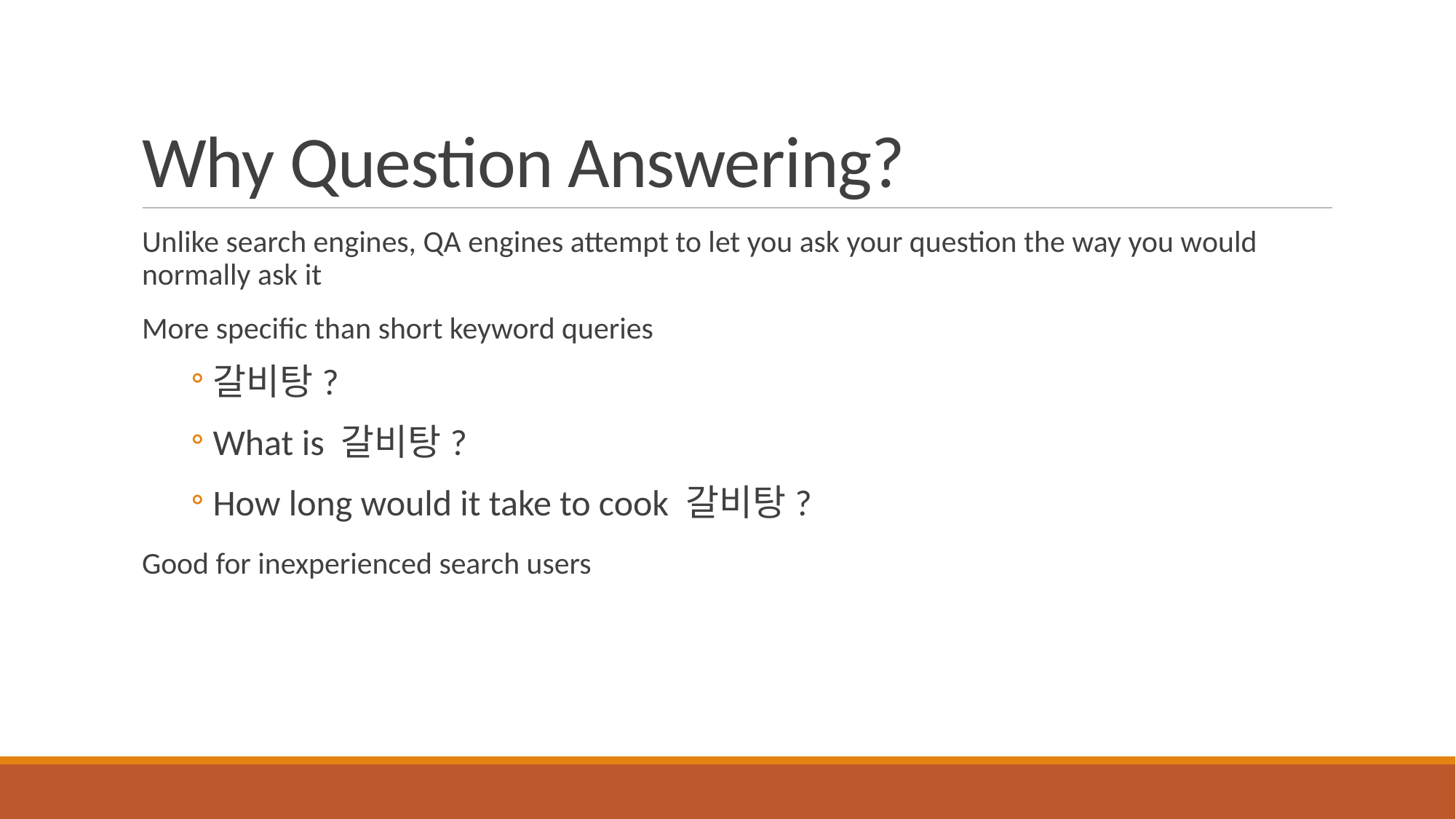

# Why Question Answering?
Unlike search engines, QA engines attempt to let you ask your question the way you would normally ask it
More specific than short keyword queries
갈비탕?
What is 갈비탕?
How long would it take to cook 갈비탕?
Good for inexperienced search users